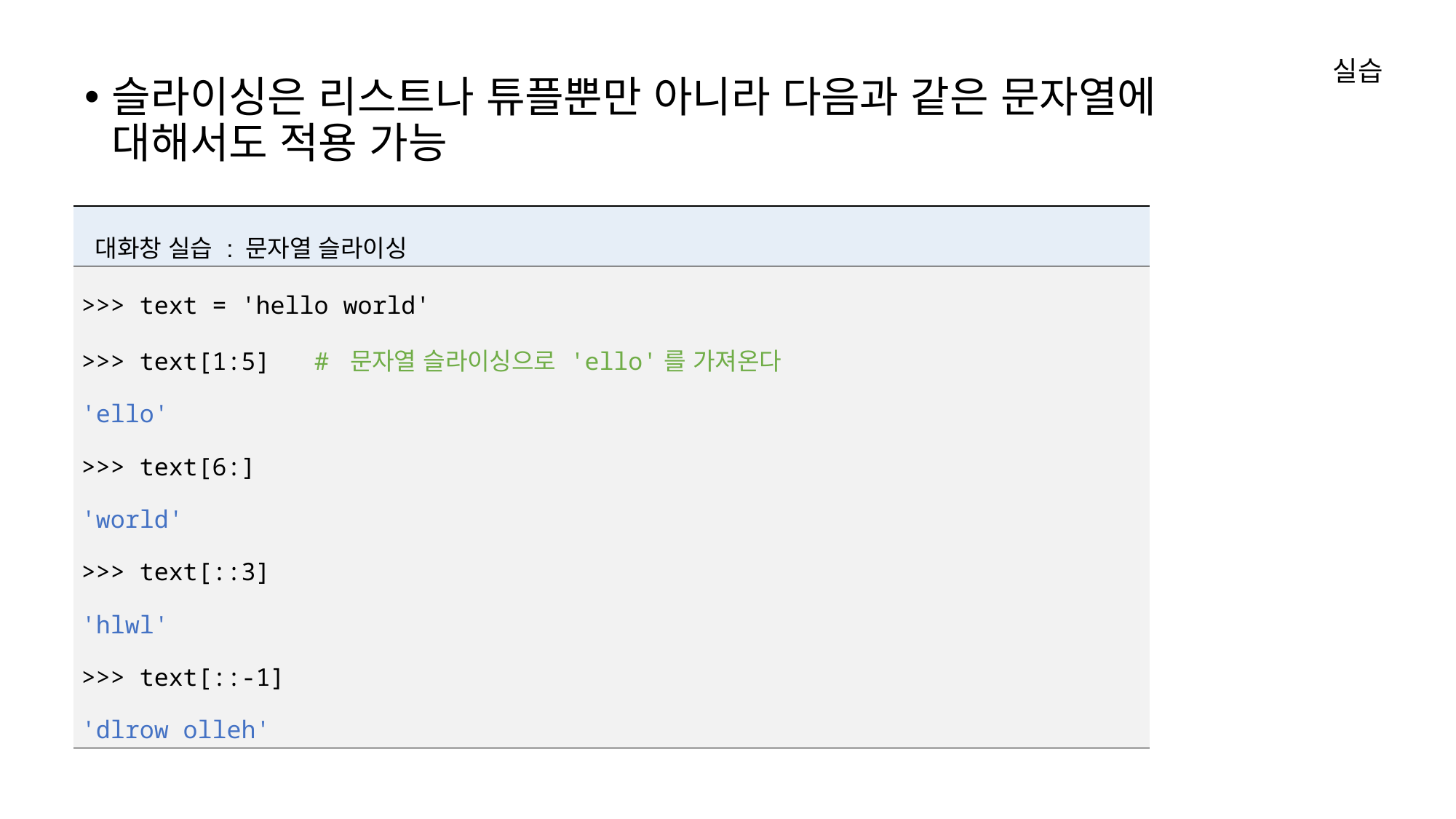

실습
슬라이싱은 리스트나 튜플뿐만 아니라 다음과 같은 문자열에 대해서도 적용 가능

| 대화창 실습 : 문자열 슬라이싱 |
| --- |
| >>> text = 'hello world' >>> text[1:5] # 문자열 슬라이싱으로 'ello'를 가져온다 'ello' >>> text[6:] 'world' >>> text[::3] 'hlwl' >>> text[::-1] 'dlrow olleh' |